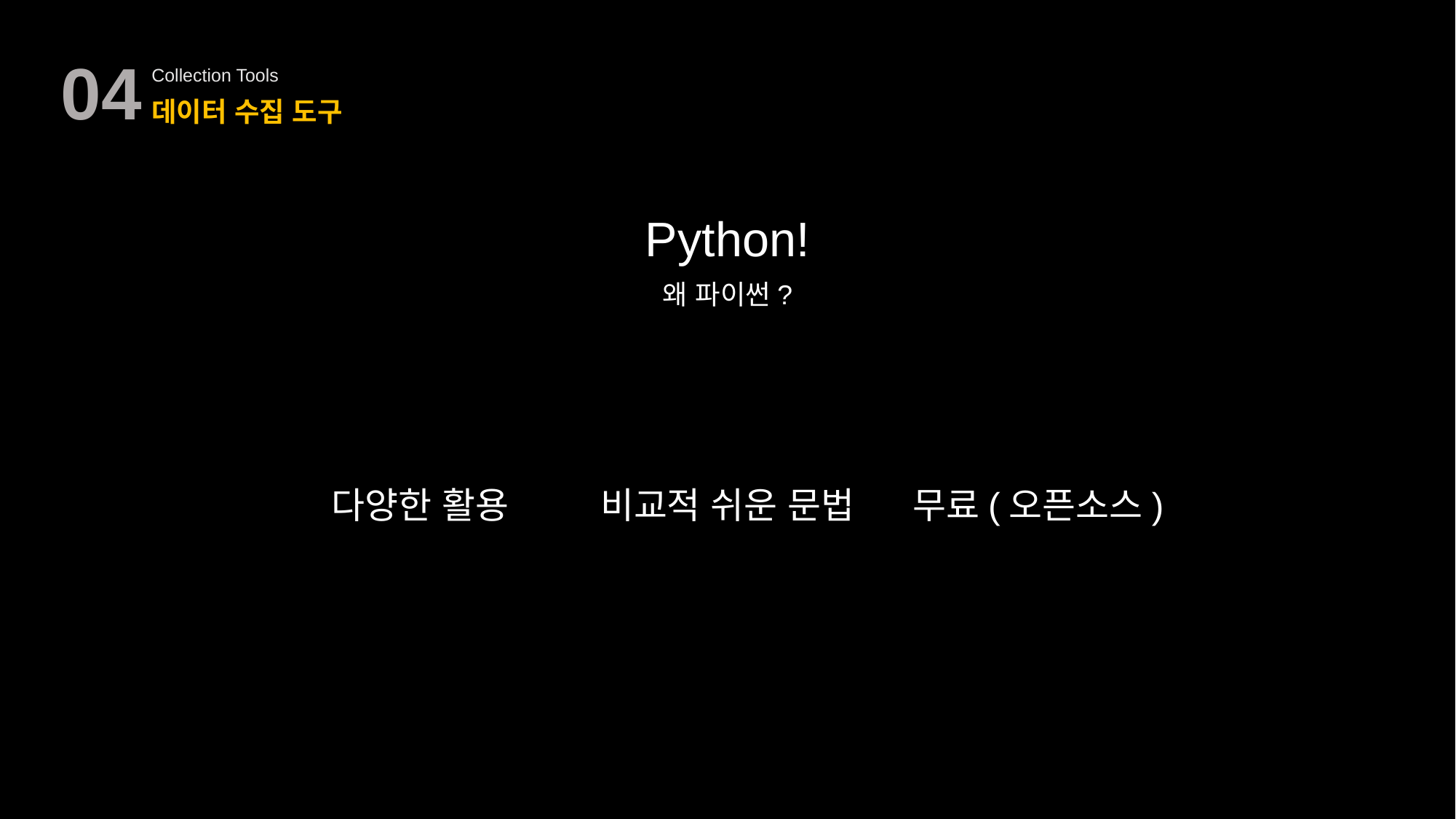

04
Collection Tools
데이터 수집 도구
Python!
왜 파이썬?
다양한 활용
비교적 쉬운 문법
무료(오픈소스)